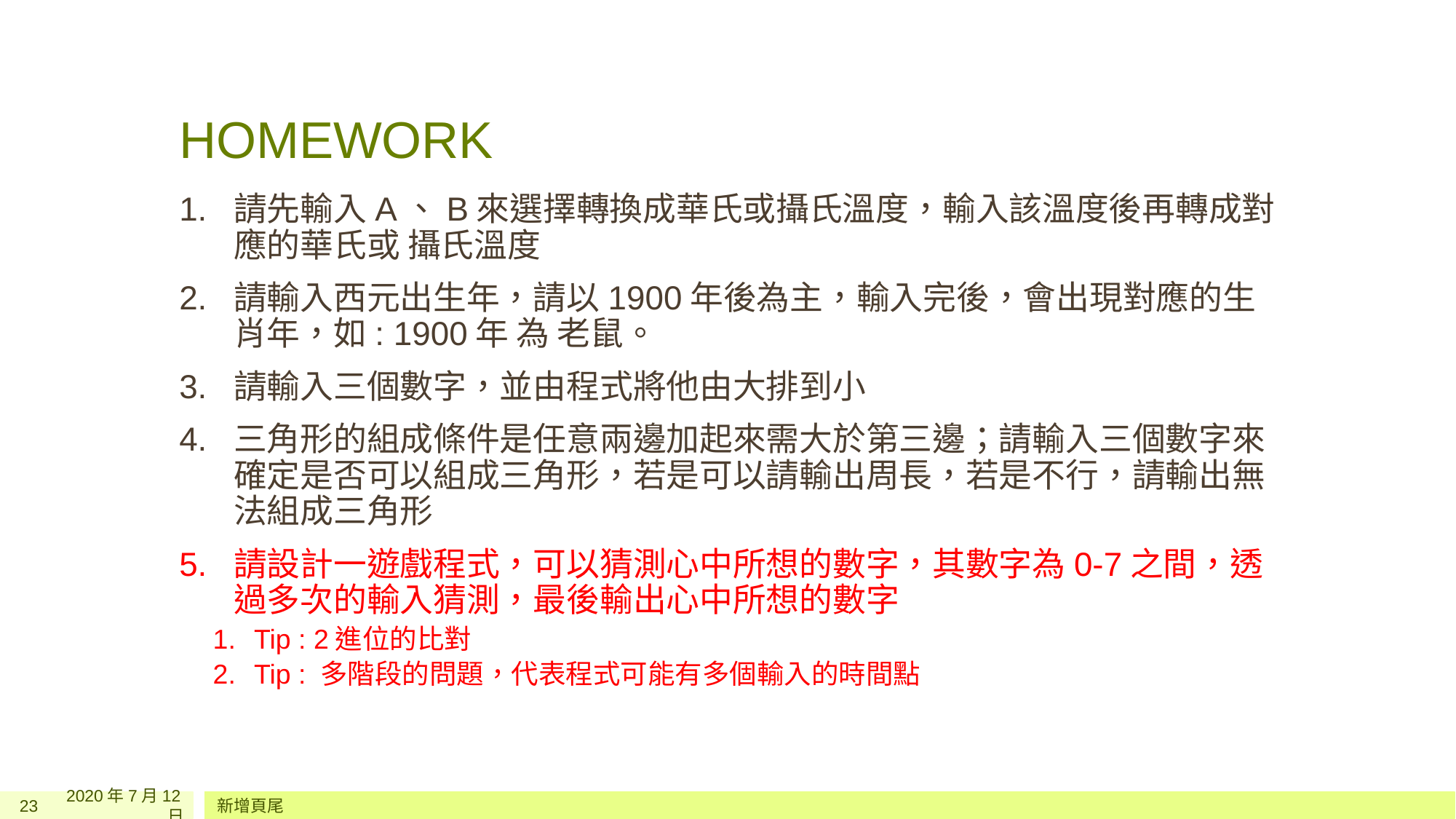

# HOMEWORK
請先輸入A、B來選擇轉換成華氏或攝氏溫度，輸入該溫度後再轉成對應的華氏或 攝氏溫度
請輸入西元出生年，請以1900年後為主，輸入完後，會出現對應的生肖年，如: 1900年 為 老鼠。
請輸入三個數字，並由程式將他由大排到小
三角形的組成條件是任意兩邊加起來需大於第三邊；請輸入三個數字來確定是否可以組成三角形，若是可以請輸出周長，若是不行，請輸出無法組成三角形
請設計一遊戲程式，可以猜測心中所想的數字，其數字為0-7之間，透過多次的輸入猜測，最後輸出心中所想的數字
Tip : 2進位的比對
Tip : 多階段的問題，代表程式可能有多個輸入的時間點

23
2020年7月12日
新增頁尾